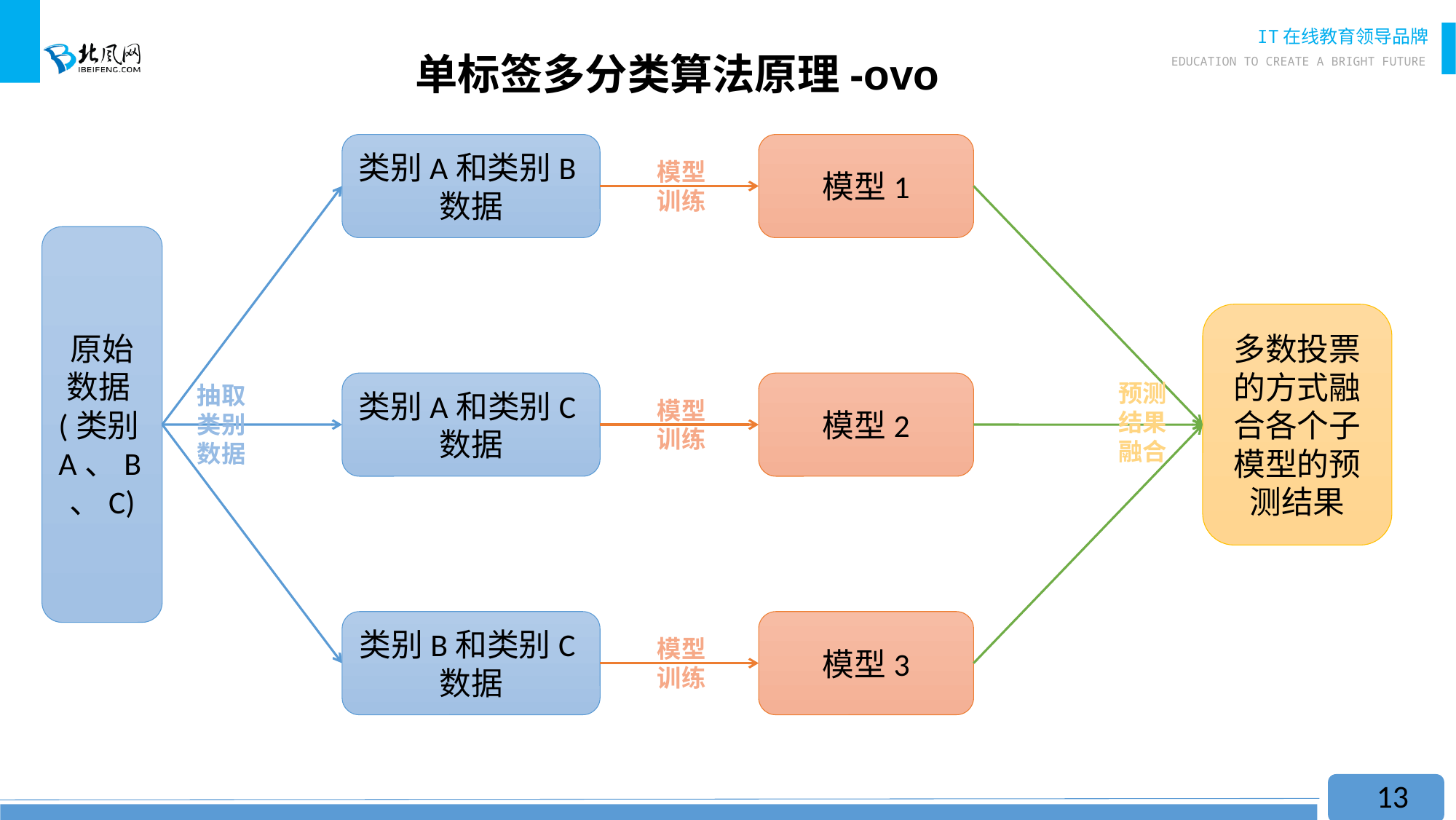

# 单标签多分类算法原理-ovo
类别A和类别B数据
模型1
模型2
模型3
模型
训练
原始数据(类别A、B、C)
多数投票的方式融合各个子模型的预测结果
类别A和类别C数据
预测
结果
融合
抽取
类别
数据
模型
训练
类别B和类别C数据
模型
训练